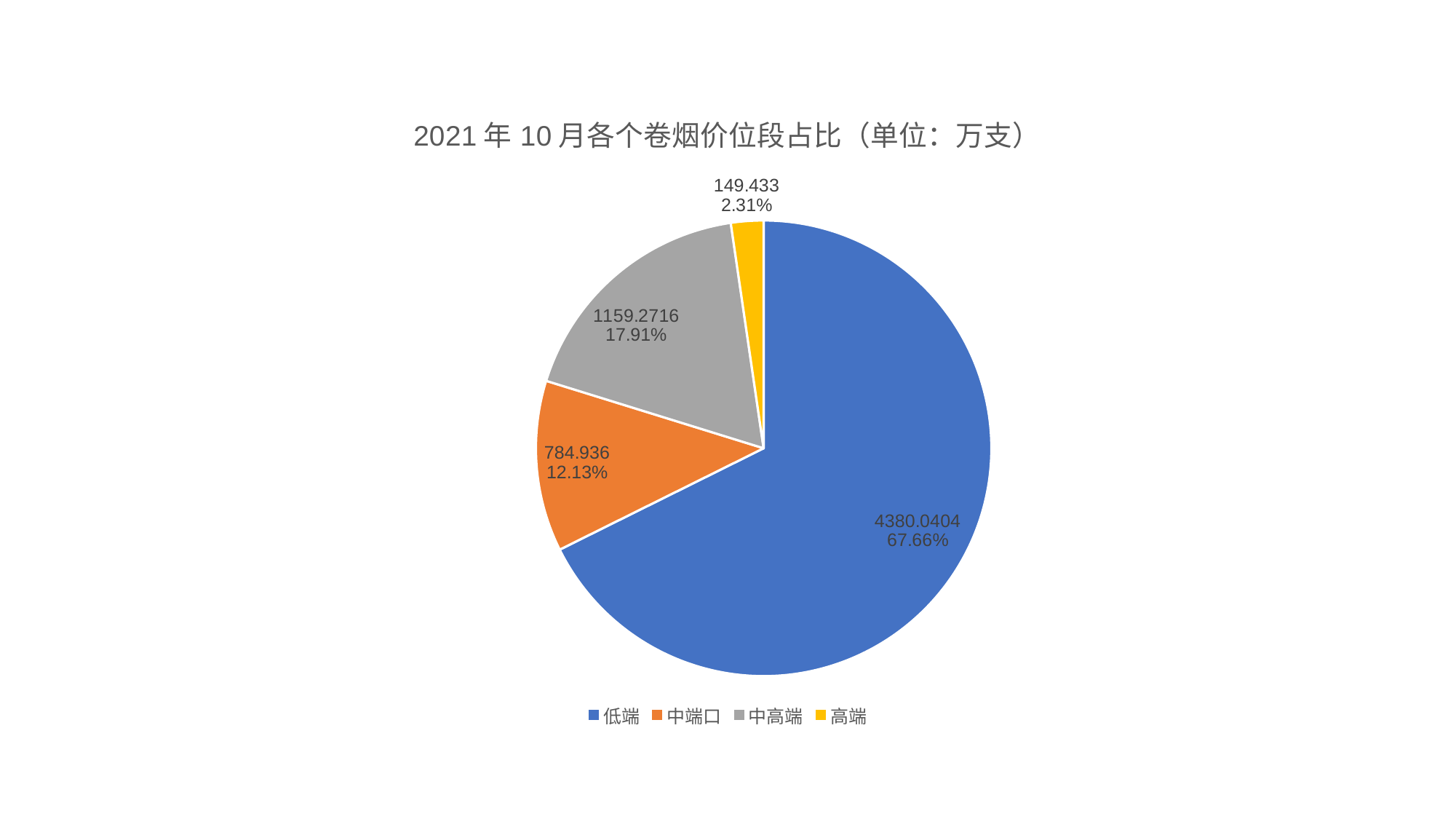

### Chart: 2021年10月各个卷烟价位段占比（单位：万支）

| Category | 2021年10月各个卷烟价位段占比 |
|---|---|
| 低端 | 4380.0404 |
| 中端口 | 784.936 |
| 中高端 | 1159.2716 |
| 高端 | 149.433 |